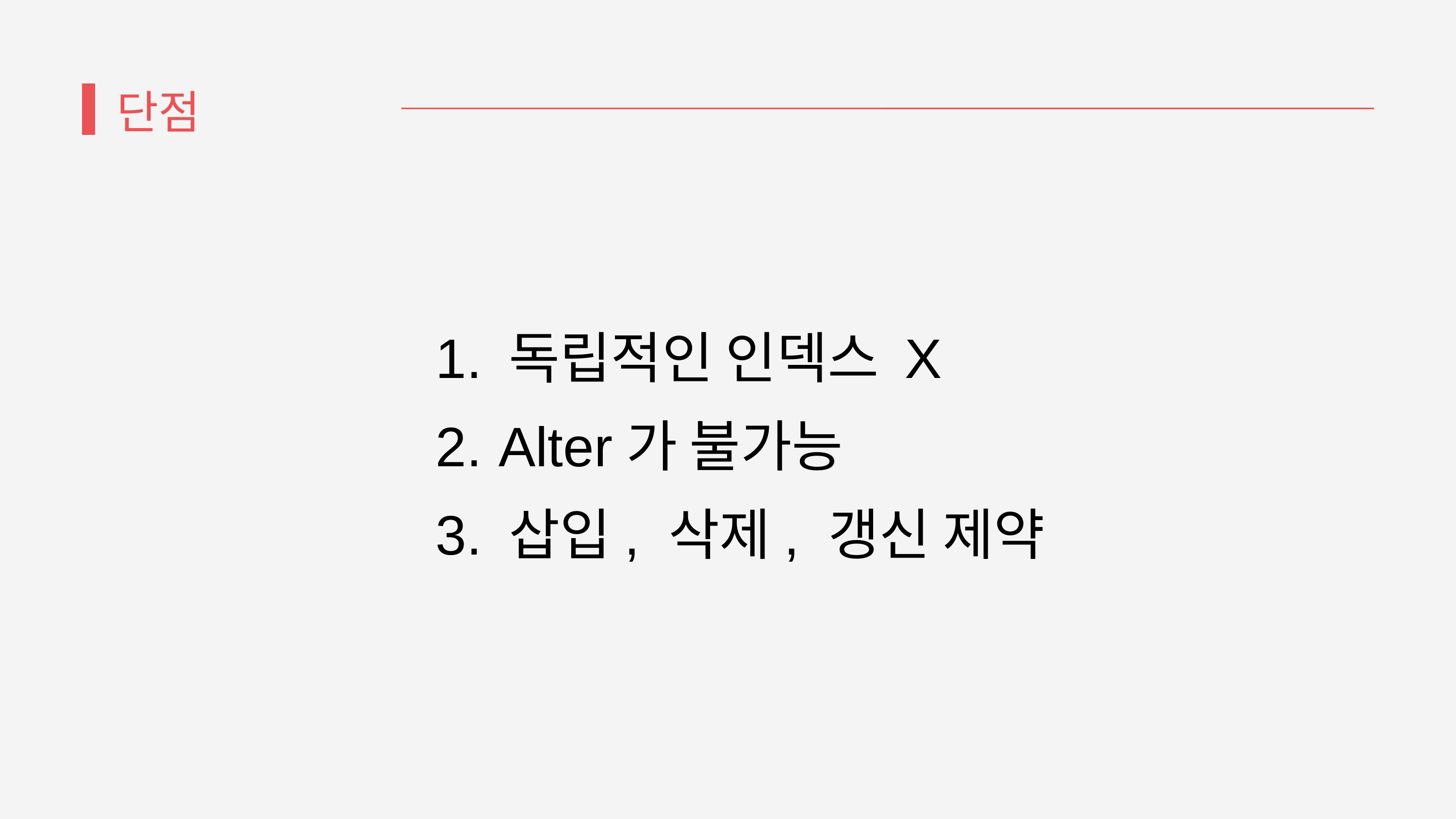

단점

 독립적인 인덱스 X
 Alter가 불가능
 삽입, 삭제, 갱신 제약